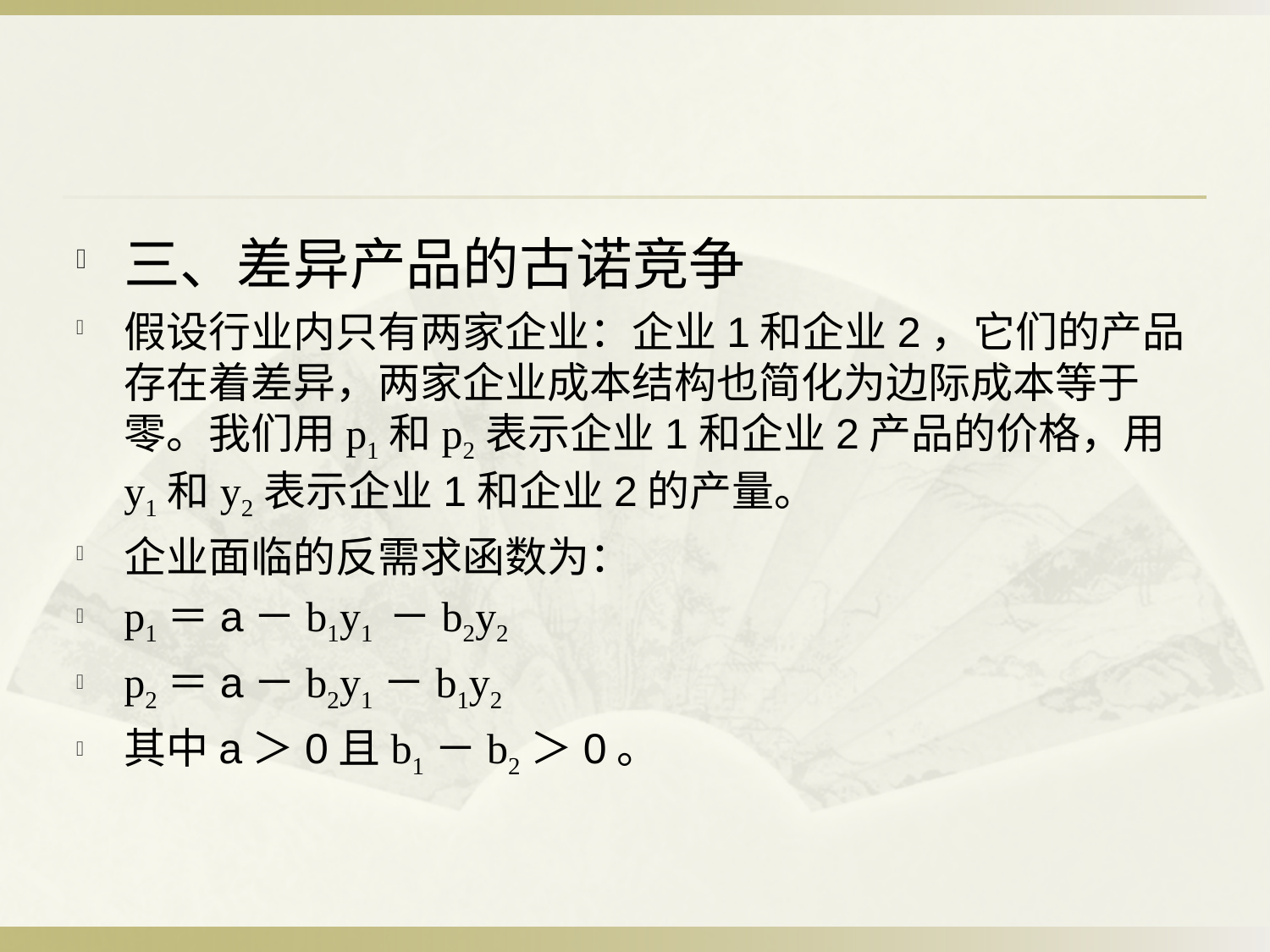

#
三、差异产品的古诺竞争
假设行业内只有两家企业：企业1和企业2，它们的产品存在着差异，两家企业成本结构也简化为边际成本等于零。我们用p1和p2表示企业1和企业2产品的价格，用y1和y2表示企业1和企业2的产量。
企业面临的反需求函数为：
p1＝a－b1y1 －b2y2
p2＝a－b2y1－b1y2
其中a＞0且b1－b2＞0。